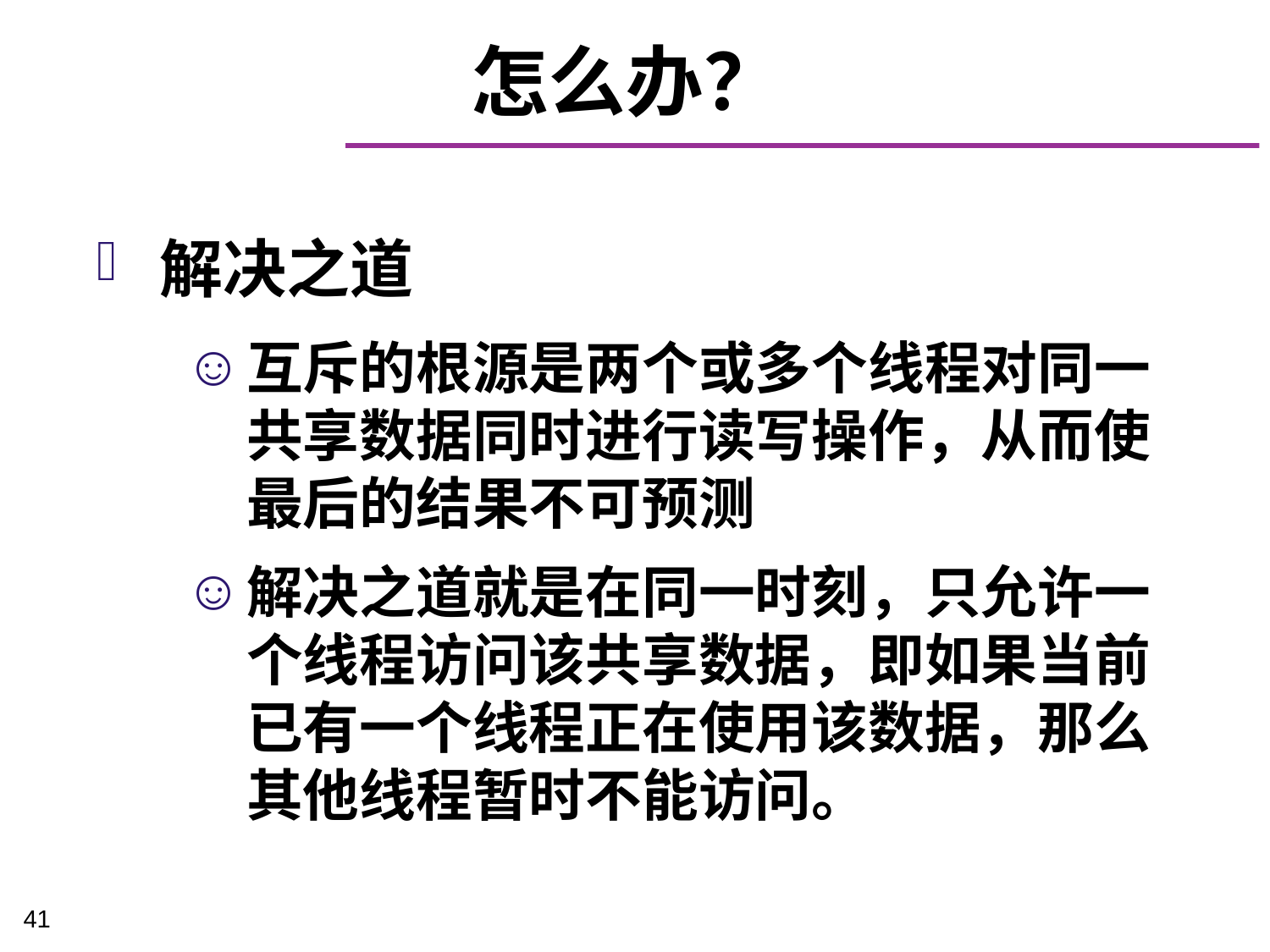

# 怎么办？
解决之道
互斥的根源是两个或多个线程对同一共享数据同时进行读写操作，从而使最后的结果不可预测
解决之道就是在同一时刻，只允许一个线程访问该共享数据，即如果当前已有一个线程正在使用该数据，那么其他线程暂时不能访问。
41